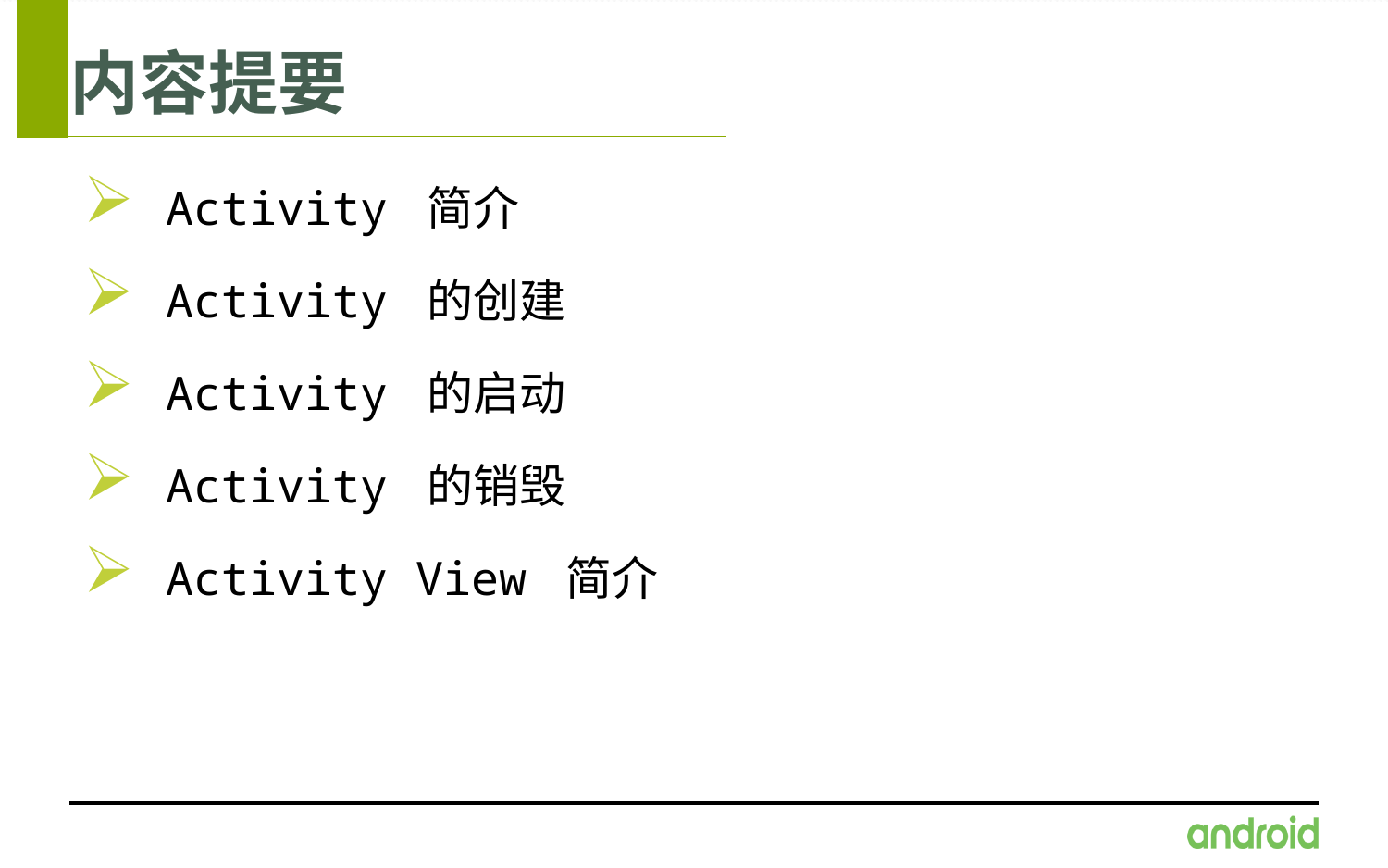

# 内容提要
Activity 简介
Activity 的创建
Activity 的启动
Activity 的销毁
Activity View 简介